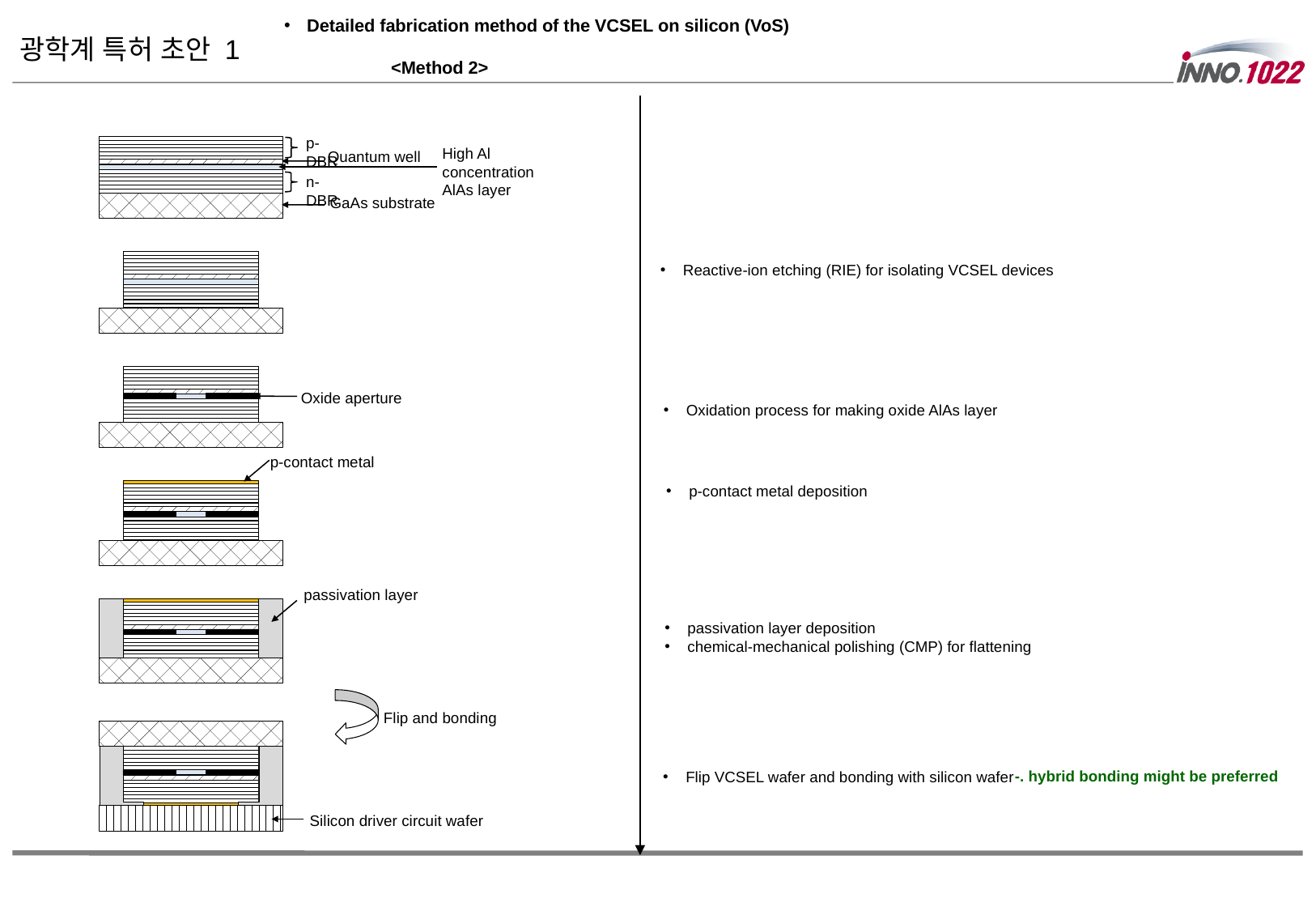

Detailed fabrication method of the VCSEL on silicon (VoS)
# 광학계 특허 초안 1
<Method 2>
p-DBR

High Al concentration AlAs layer

Quantum well

n-DBR

GaAs substrate

Reactive-ion etching (RIE) for isolating VCSEL devices

Oxide aperture

Oxidation process for making oxide AlAs layer

p-contact metal
p-contact metal deposition

passivation layer

passivation layer deposition
chemical-mechanical polishing (CMP) for flattening

Flip and bonding

-. hybrid bonding might be preferred
Flip VCSEL wafer and bonding with silicon wafer

Silicon driver circuit wafer